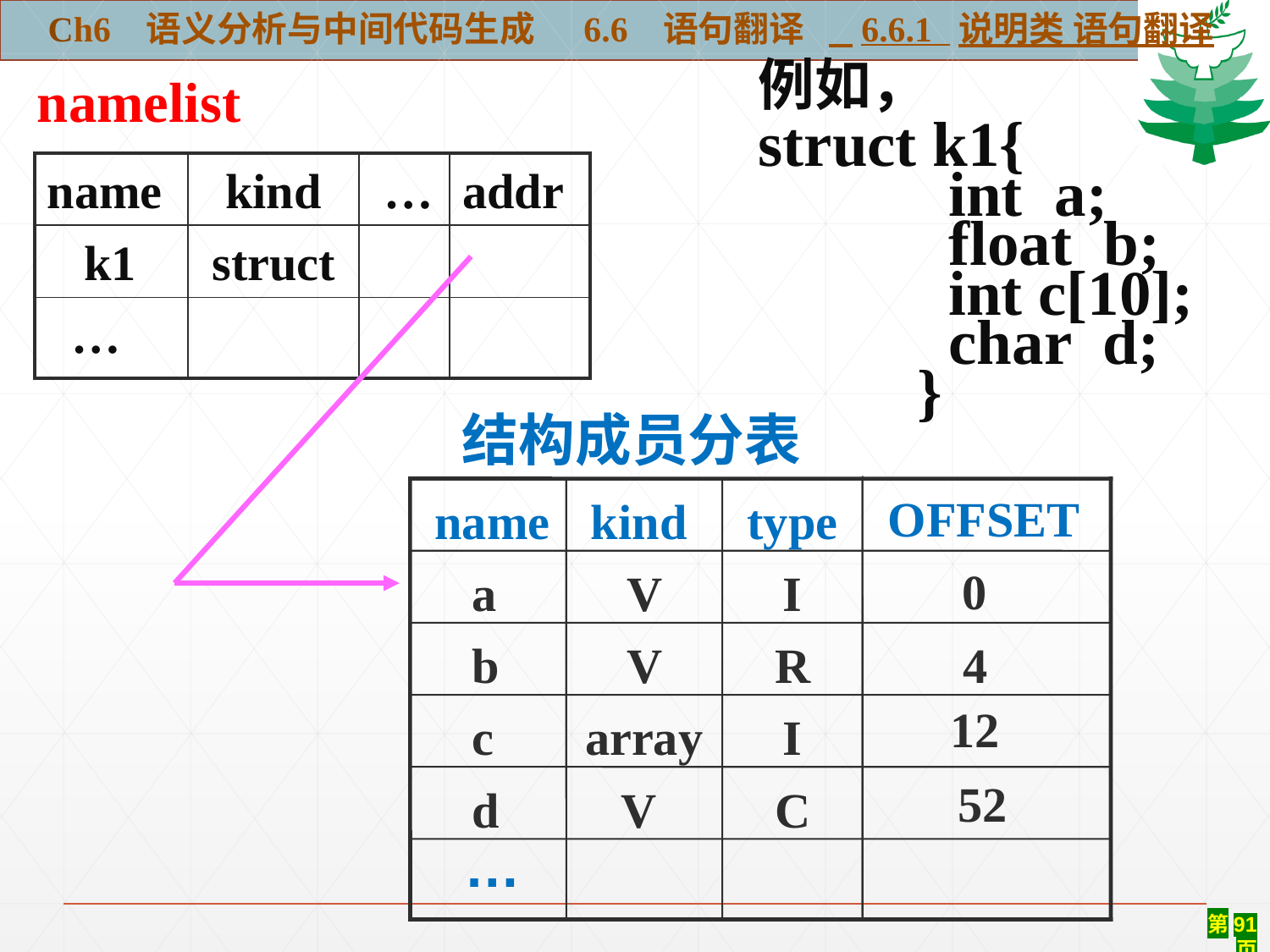

Ch6   语义分析与中间代码生成     6.6   语句翻译      6.6.1  说明类 语句翻译
namelist
例如，
struct k1{
            int  a;
            float  b;
            int c[10];
            char  d;
          }
| name | kind | … | addr |
| --- | --- | --- | --- |
| k1 | struct |  |  |
| … |  |  |  |

 结构成员分表
   OFFSET

 name

 kind

 type

0
    a

V
I
    b

V
R
4
12
    c

array
I
52
    d

V
C
  …